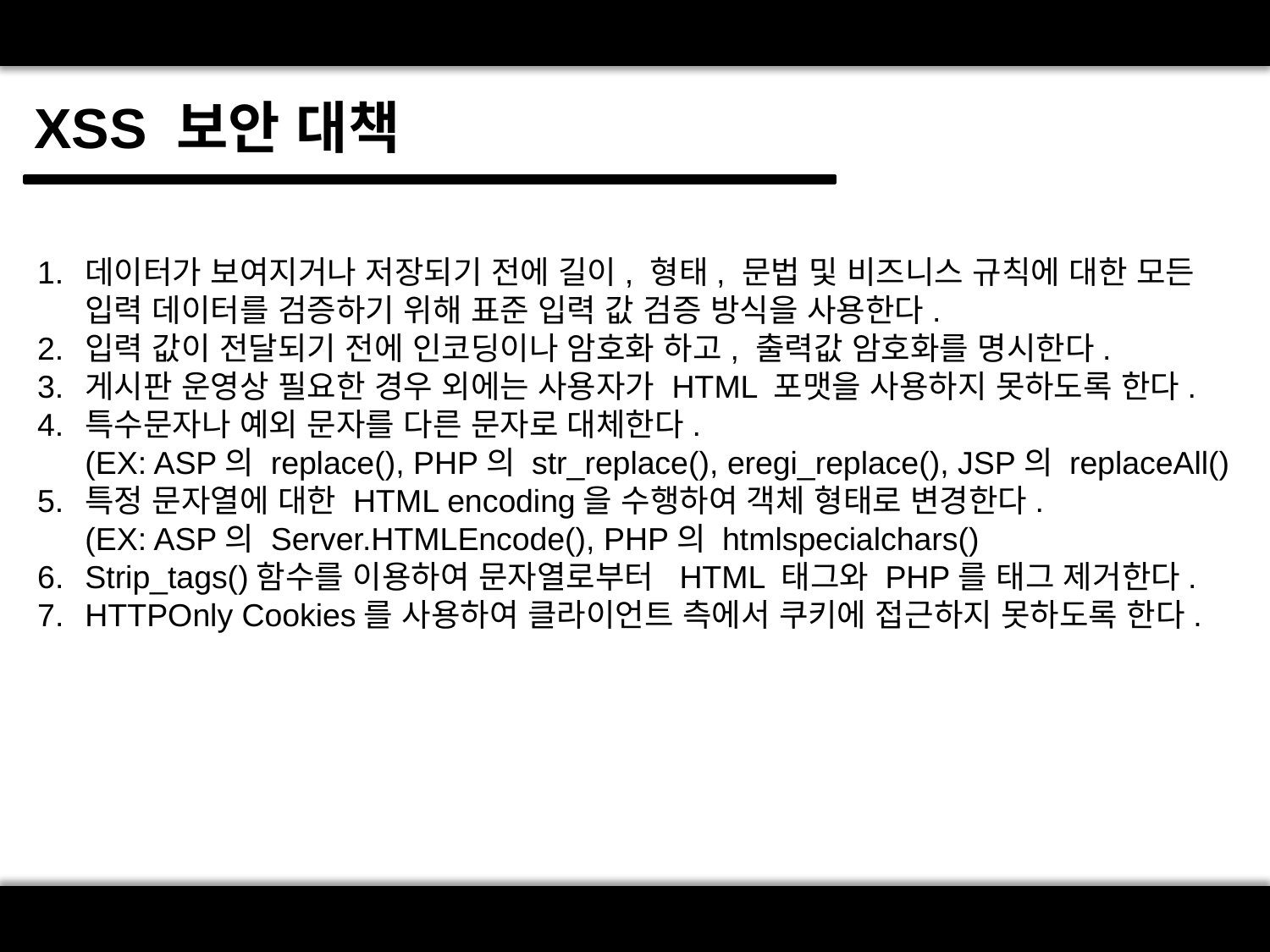

XSS 보안 대책

데이터가 보여지거나 저장되기 전에 길이, 형태, 문법 및 비즈니스 규칙에 대한 모든 입력 데이터를 검증하기 위해 표준 입력 값 검증 방식을 사용한다.
입력 값이 전달되기 전에 인코딩이나 암호화 하고, 출력값 암호화를 명시한다.
게시판 운영상 필요한 경우 외에는 사용자가 HTML 포맷을 사용하지 못하도록 한다.
특수문자나 예외 문자를 다른 문자로 대체한다.
(EX: ASP의 replace(), PHP의 str_replace(), eregi_replace(), JSP의 replaceAll()
특정 문자열에 대한 HTML encoding을 수행하여 객체 형태로 변경한다.
(EX: ASP의 Server.HTMLEncode(), PHP의 htmlspecialchars()
Strip_tags()함수를 이용하여 문자열로부터  HTML 태그와 PHP를 태그 제거한다.
HTTPOnly Cookies를 사용하여 클라이언트 측에서 쿠키에 접근하지 못하도록 한다.